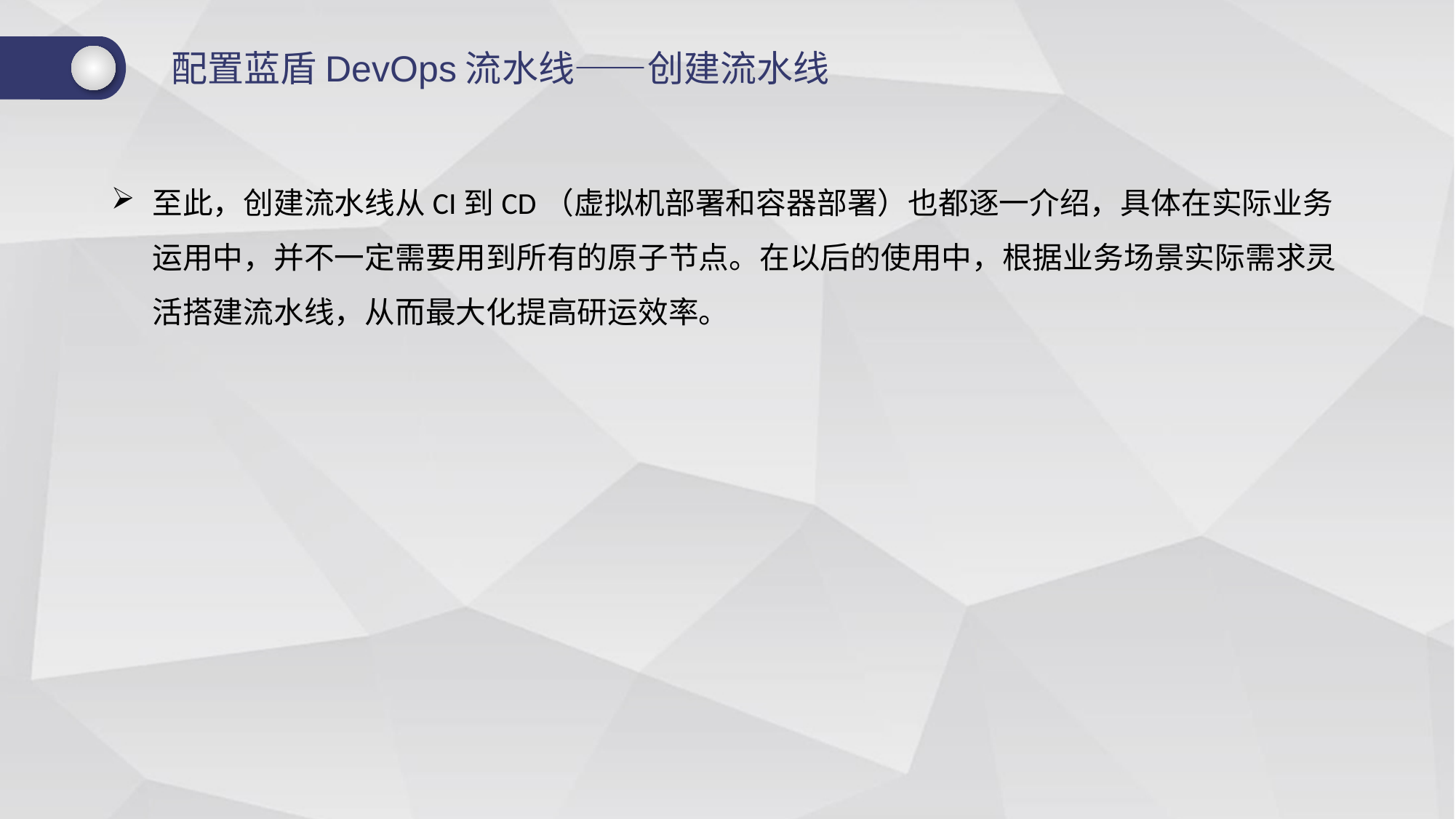

配置蓝盾DevOps流水线——创建流水线
至此，创建流水线从CI到CD（虚拟机部署和容器部署）也都逐一介绍，具体在实际业务运用中，并不一定需要用到所有的原子节点。在以后的使用中，根据业务场景实际需求灵活搭建流水线，从而最大化提高研运效率。